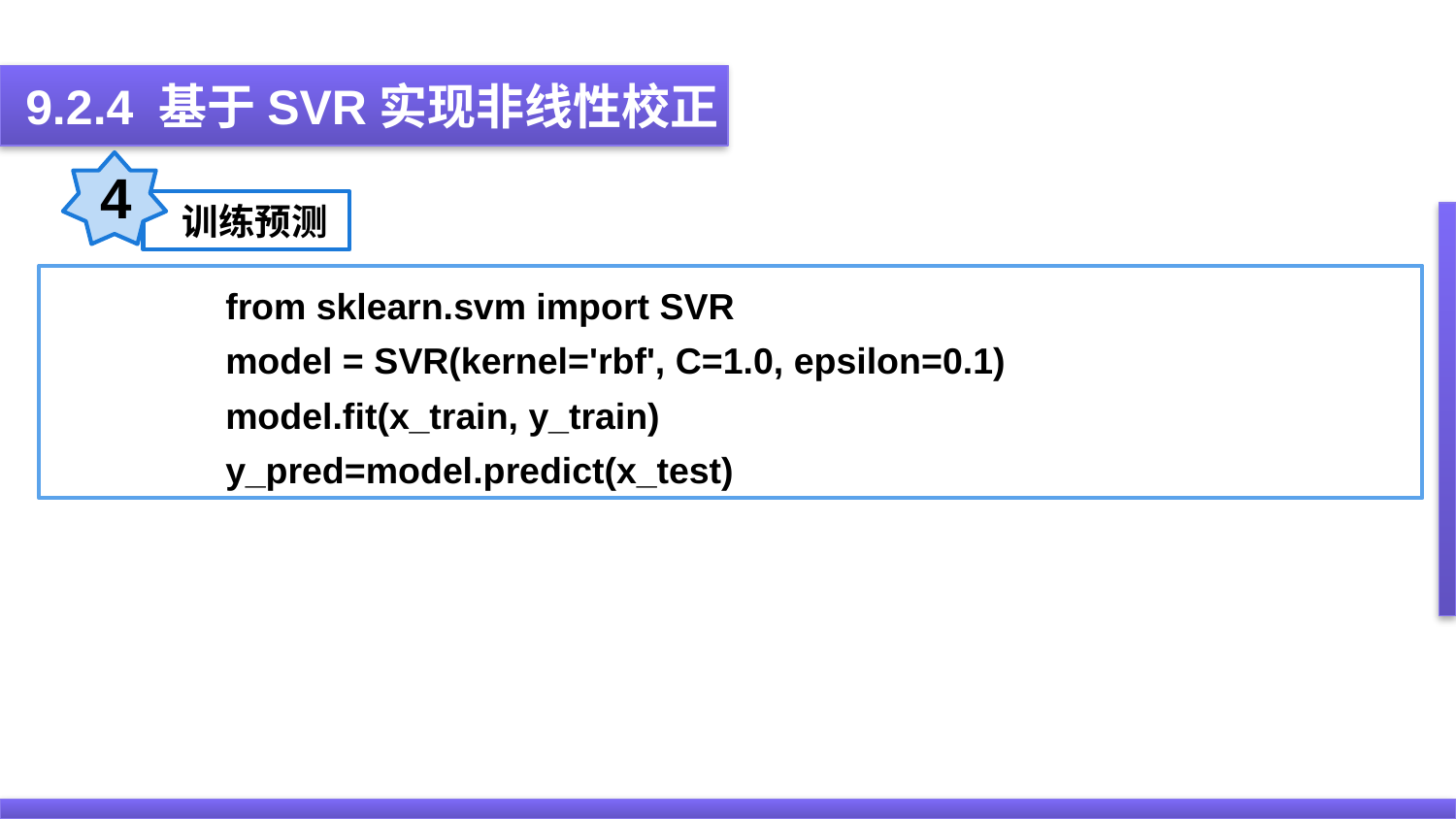

9.2.4 基于SVR实现非线性校正
4
 训练预测
from sklearn.svm import SVR
model = SVR(kernel='rbf', C=1.0, epsilon=0.1)
model.fit(x_train, y_train)
y_pred=model.predict(x_test)